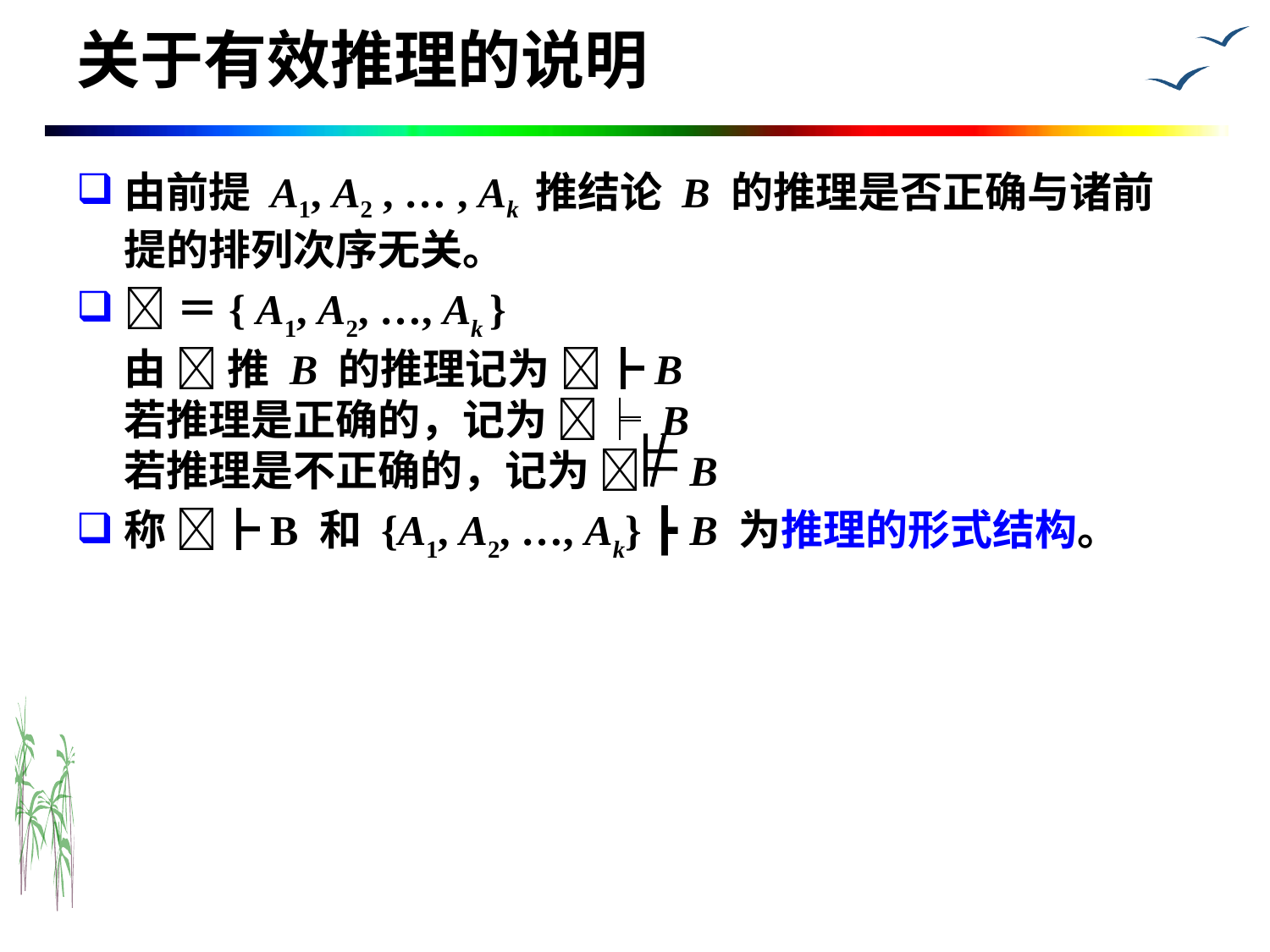

# 关于有效推理的说明
由前提 A1, A2 , … , Ak 推结论 B 的推理是否正确与诸前提的排列次序无关。
Γ＝{ A1, A2, …, Ak }
由 Γ 推 B 的推理记为 Γ┣B
若推理是正确的，记为 Γ╞ B
若推理是不正确的，记为 Γ    B

称 Γ┣B 和 {A1, A2, …, Ak} ┣ B 为推理的形式结构。